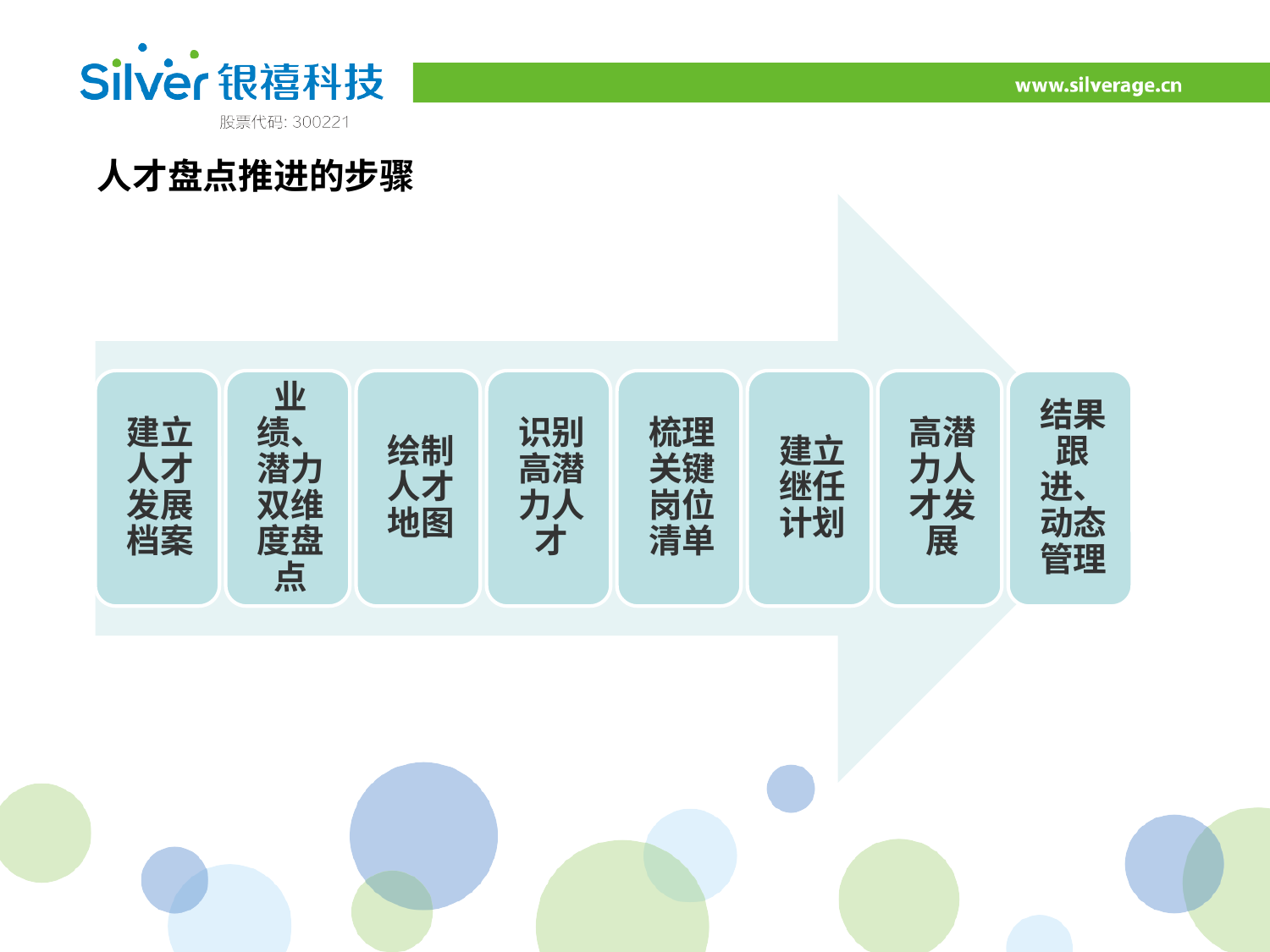

人才盘点推进的步骤
建立人才发展档案
业绩、潜力双维度盘点
绘制人才地图
识别高潜力人才
梳理关键岗位清单
建立继任计划
高潜力人才发展
结果跟进、动态管理